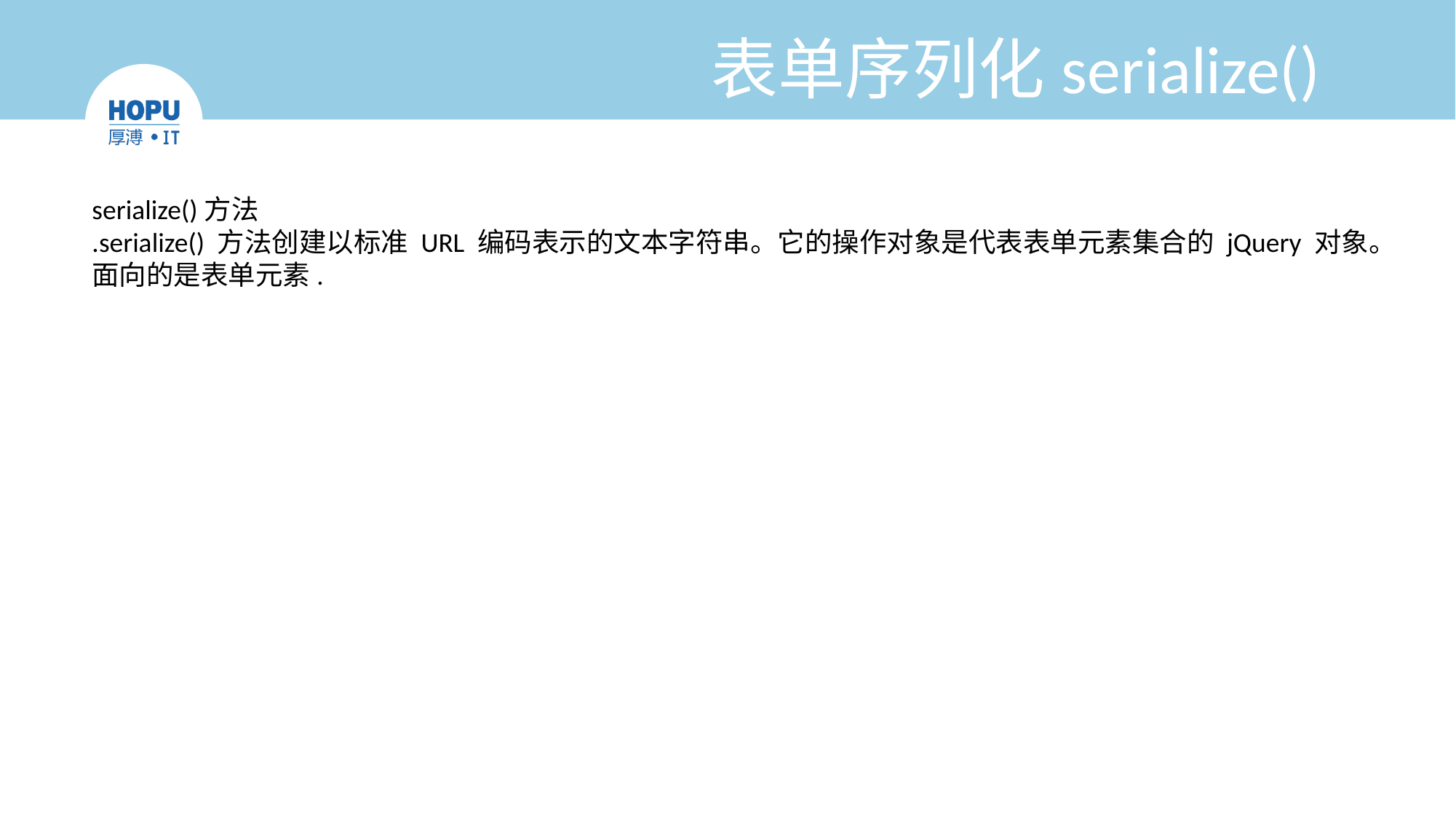

# 表单序列化serialize()
serialize()方法
.serialize() 方法创建以标准 URL 编码表示的文本字符串。它的操作对象是代表表单元素集合的 jQuery 对象。面向的是表单元素.